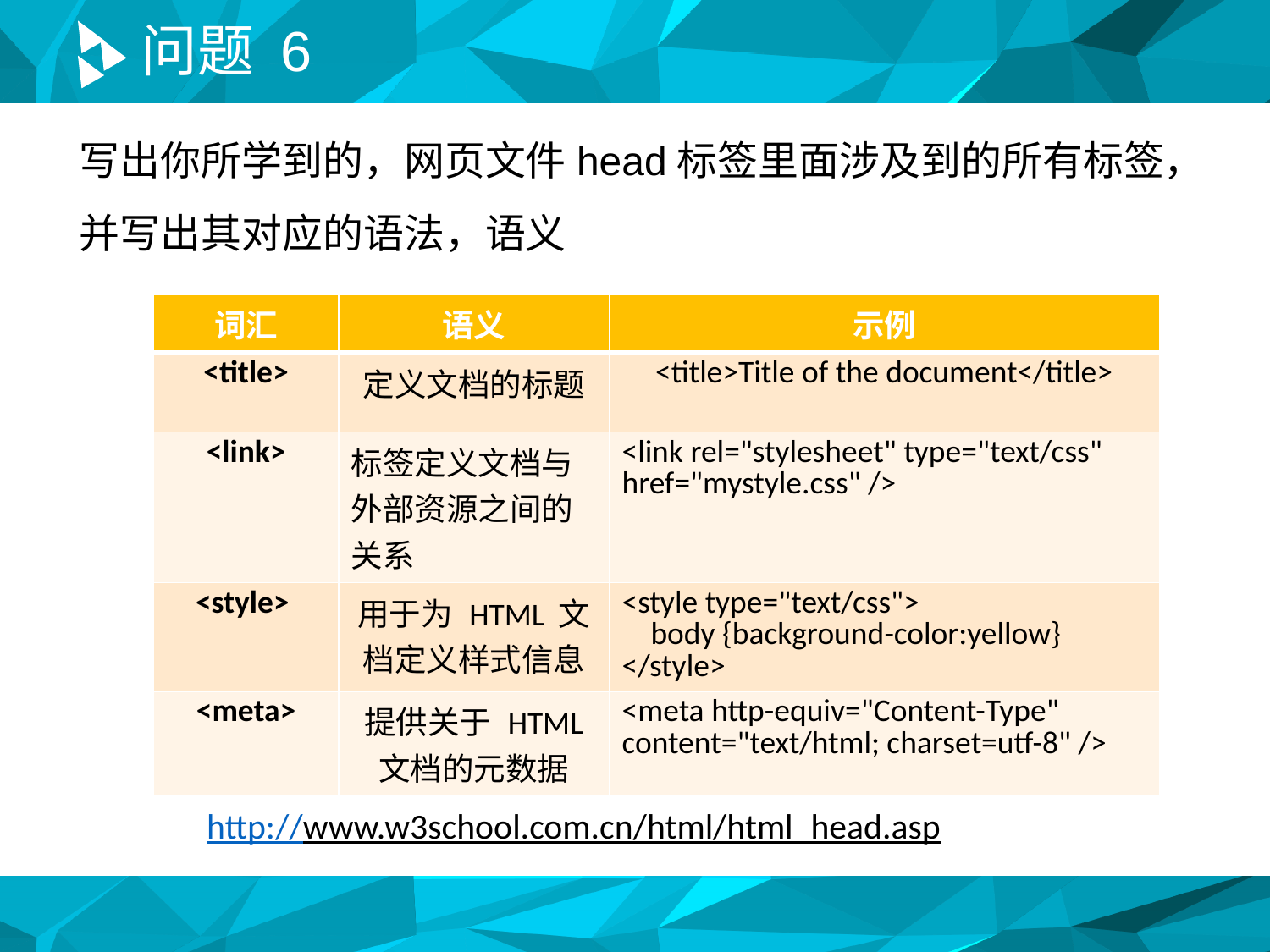

# 问题 6
写出你所学到的，网页文件head标签里面涉及到的所有标签，并写出其对应的语法，语义

| 词汇 | 语义 | 示例 |
| --- | --- | --- |
| <title> | 定义文档的标题 | <title>Title of the document</title> |
| <link> | 标签定义文档与外部资源之间的关系 | <link rel="stylesheet" type="text/css" href="mystyle.css" /> |
| <style> | 用于为 HTML 文档定义样式信息 | <style type="text/css"> body {background-color:yellow} </style> |
| <meta> | 提供关于 HTML 文档的元数据 | <meta http-equiv="Content-Type" content="text/html; charset=utf-8" /> |
http://www.w3school.com.cn/html/html_head.asp